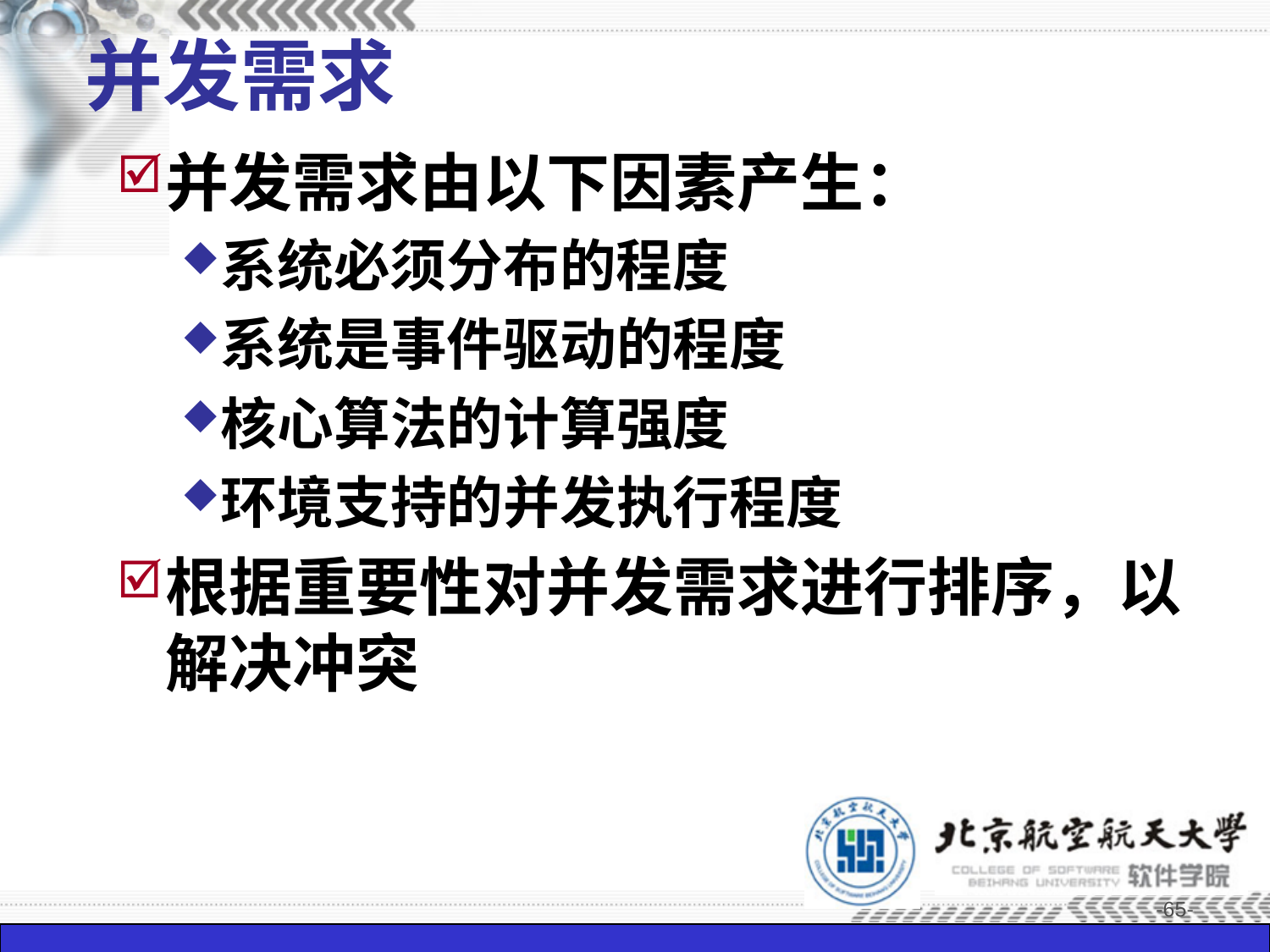

# 并发需求
并发需求由以下因素产生：
系统必须分布的程度
系统是事件驱动的程度
核心算法的计算强度
环境支持的并发执行程度
根据重要性对并发需求进行排序，以解决冲突
-65-